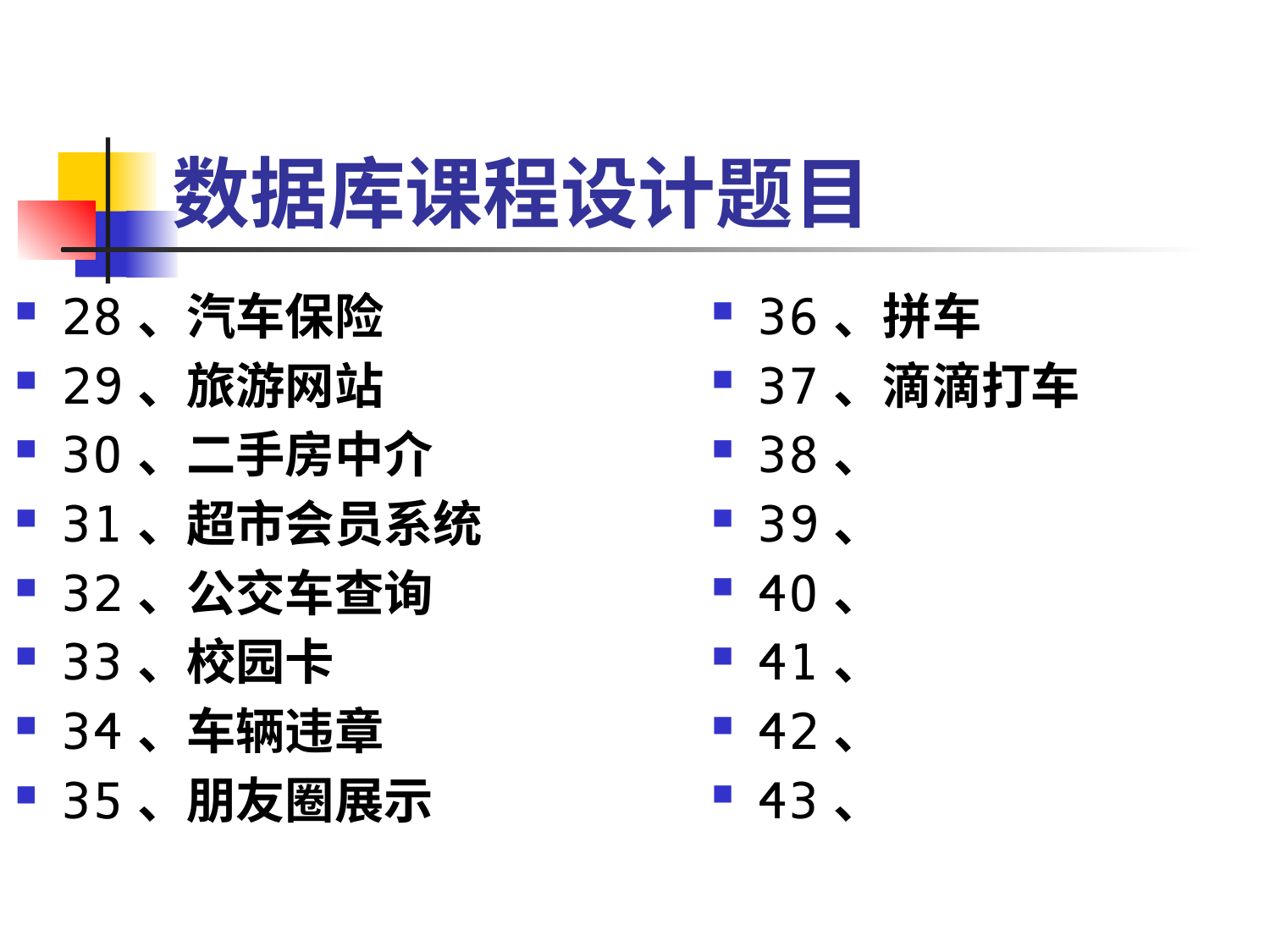

# 数据库课程设计题目
28、汽车保险
29、旅游网站
30、二手房中介
31、超市会员系统
32、公交车查询
33、校园卡
34、车辆违章
35、朋友圈展示

36、拼车
37、滴滴打车
38、
39、
40、
41、
42、
43、
19